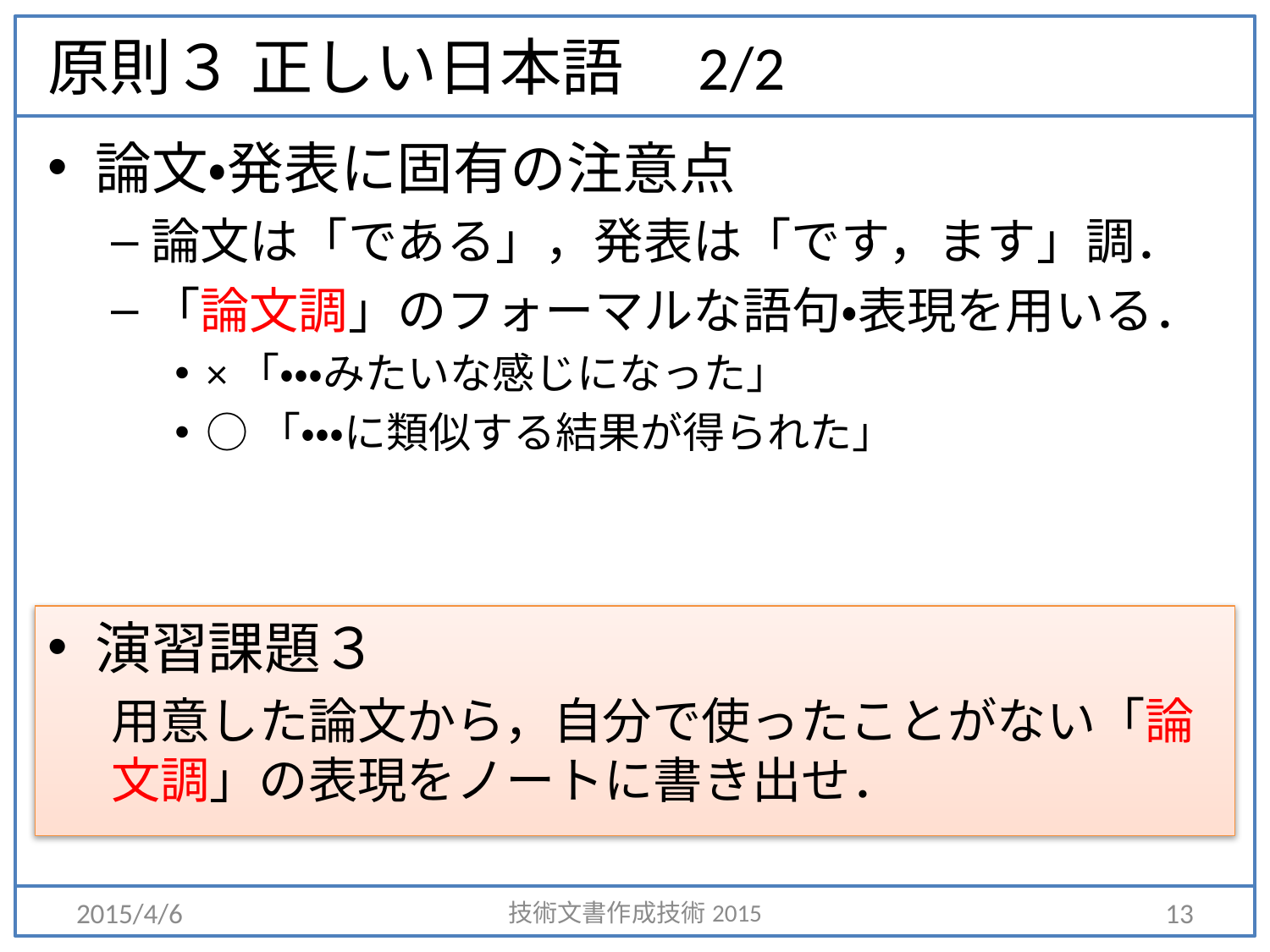

# 原則３	正しい日本語　2/2
論文・発表に固有の注意点
論文は「である」，発表は「です，ます」調．
「論文調」のフォーマルな語句・表現を用いる．
×「・・・みたいな感じになった」
○「・・・に類似する結果が得られた」
演習課題３
用意した論文から，自分で使ったことがない「論文調」の表現をノートに書き出せ．
2015/4/6
技術文書作成技術2015
13